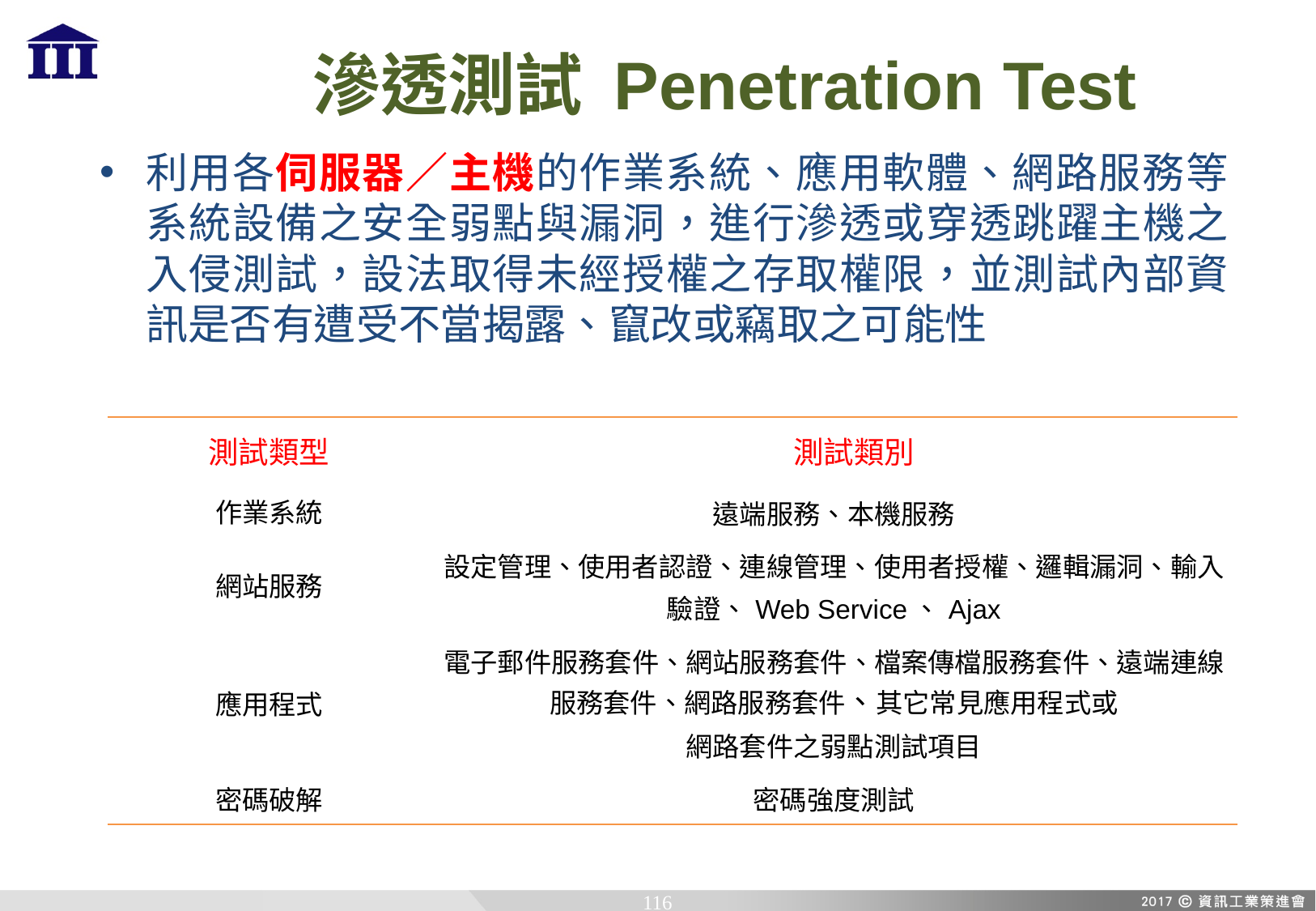

# 滲透測試 Penetration Test
利用各伺服器／主機的作業系統、應用軟體、網路服務等系統設備之安全弱點與漏洞，進行滲透或穿透跳躍主機之入侵測試，設法取得未經授權之存取權限，並測試內部資訊是否有遭受不當揭露、竄改或竊取之可能性
| 測試類型 | 測試類別 |
| --- | --- |
| 作業系統 | 遠端服務、本機服務 |
| 網站服務 | 設定管理、使用者認證、連線管理、使用者授權、邏輯漏洞、輸入驗證、Web Service、Ajax |
| 應用程式 | 電子郵件服務套件、網站服務套件、檔案傳檔服務套件、遠端連線服務套件、網路服務套件、其它常見應用程式或 網路套件之弱點測試項目 |
| 密碼破解 | 密碼強度測試 |
116